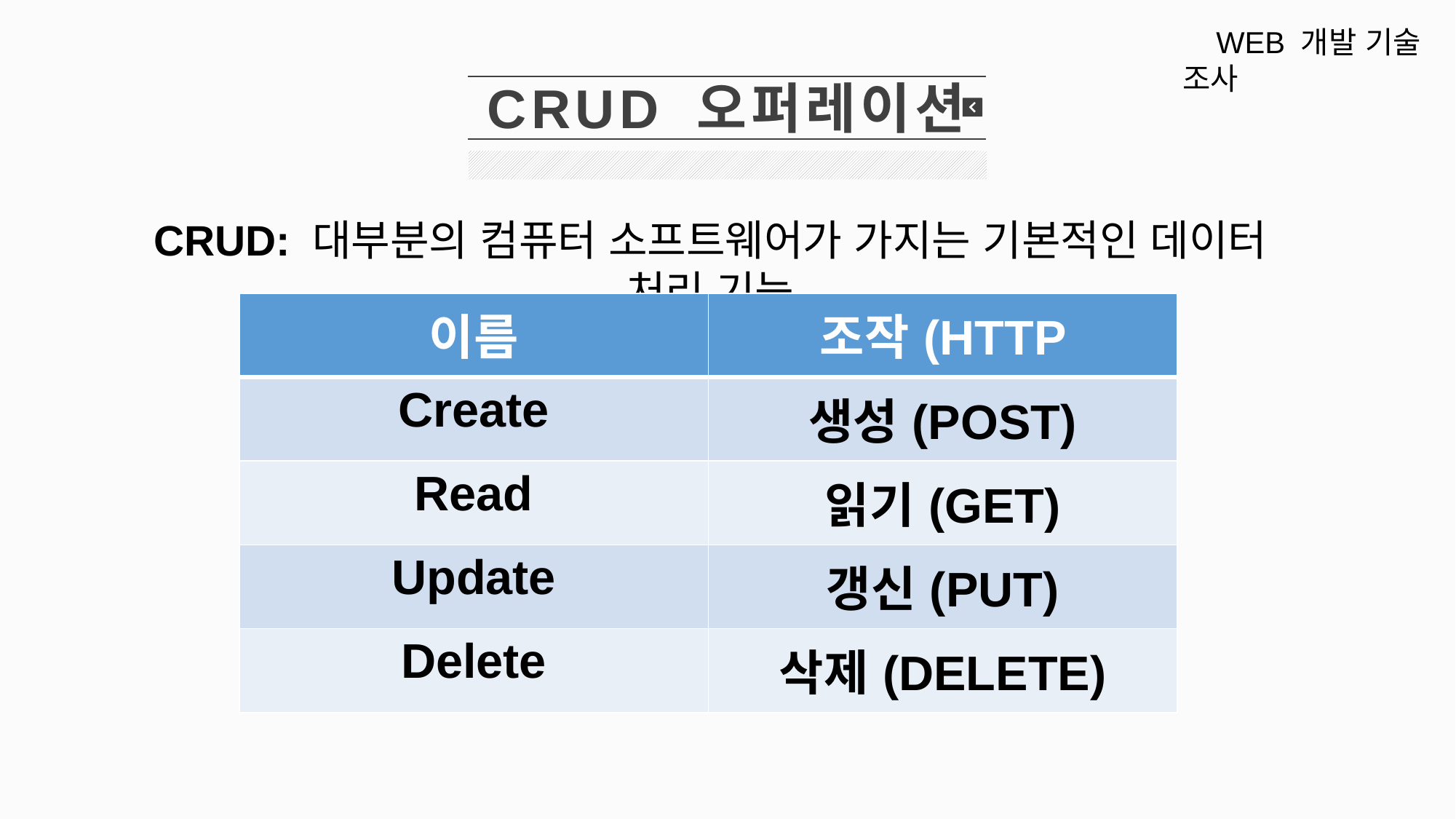

WEB 개발 기술 조사
CRUD 오퍼레이션

CRUD: 대부분의 컴퓨터 소프트웨어가 가지는 기본적인 데이터 처리 기능
| 이름 | 조작(HTTP Method) |
| --- | --- |
| Create | 생성(POST) |
| Read | 읽기(GET) |
| Update | 갱신(PUT) |
| Delete | 삭제(DELETE) |